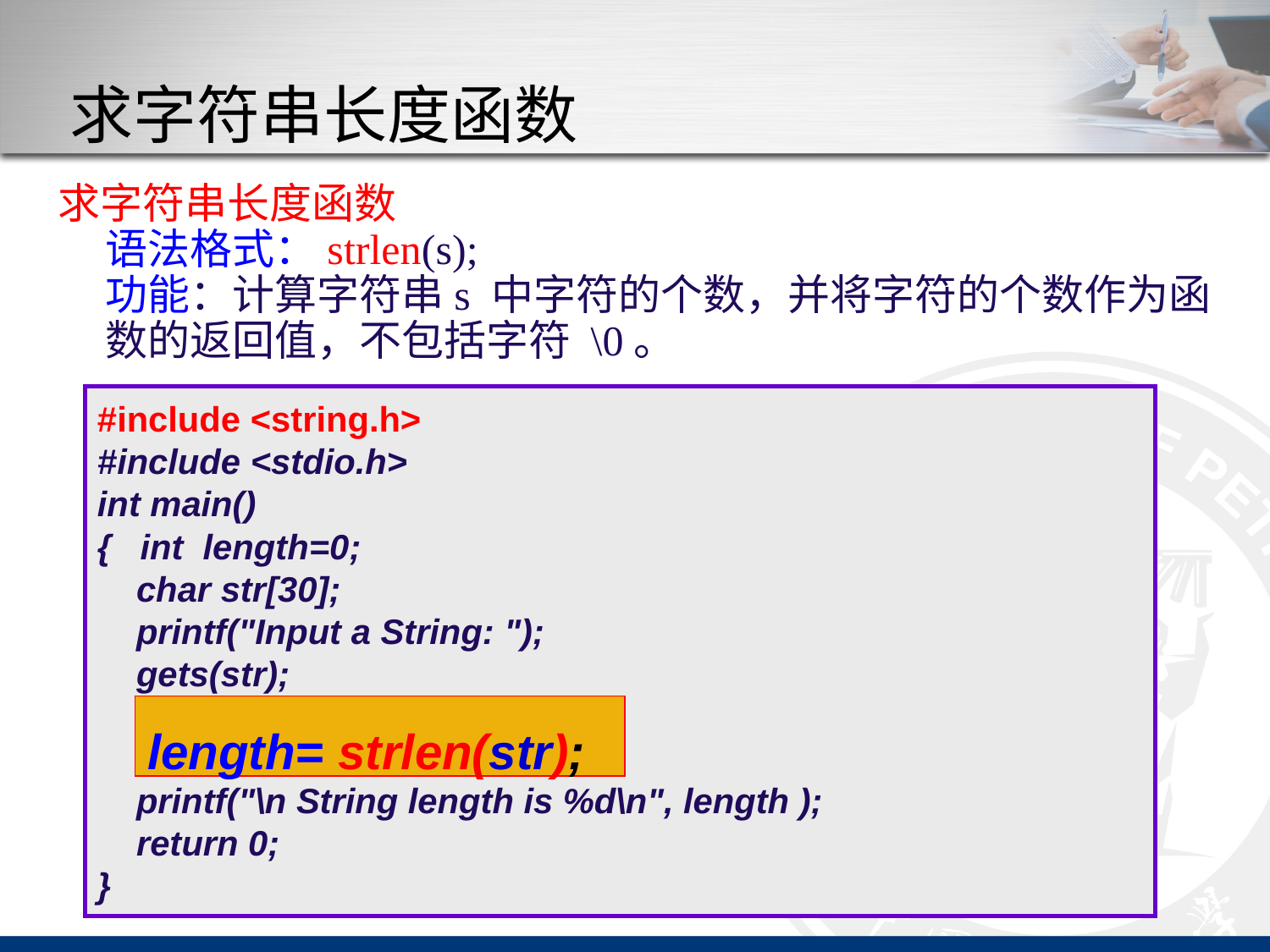

# 求字符串长度函数
求字符串长度函数
	语法格式：strlen(s);
	功能：计算字符串s 中字符的个数，并将字符的个数作为函数的返回值，不包括字符 \0。
#include <string.h>
#include <stdio.h>
int main()
{   int  length=0;
    char str[30];
    printf("Input a String: ");
    gets(str);
    while( str[length] !='\0' )
        length++;
    printf("\n String length is %d\n", length );
    return 0;
}
length= strlen(str);